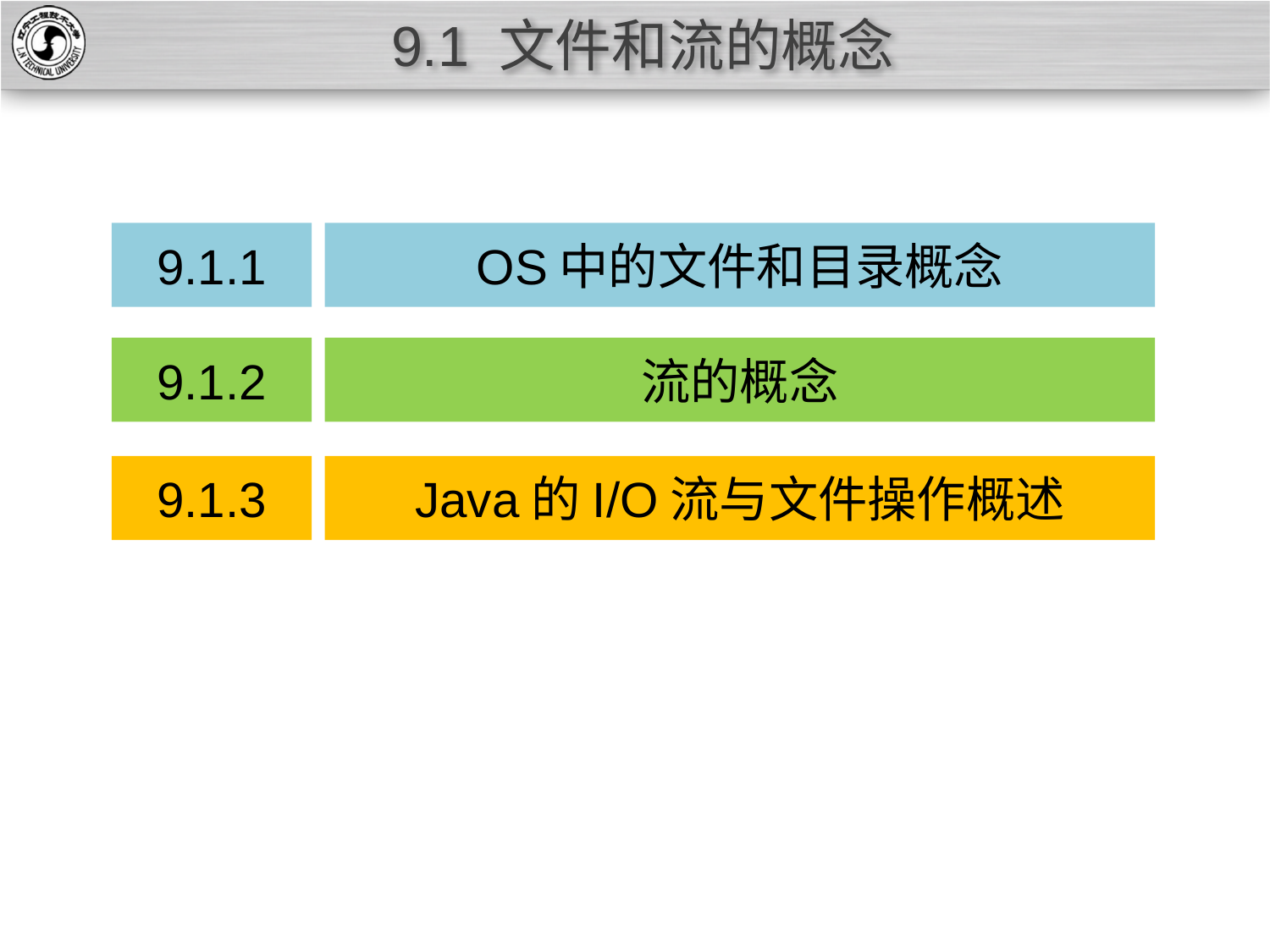

# 9.1 文件和流的概念
9.1.1
OS中的文件和目录概念
9.1.2
流的概念
9.1.3
Java的I/O流与文件操作概述